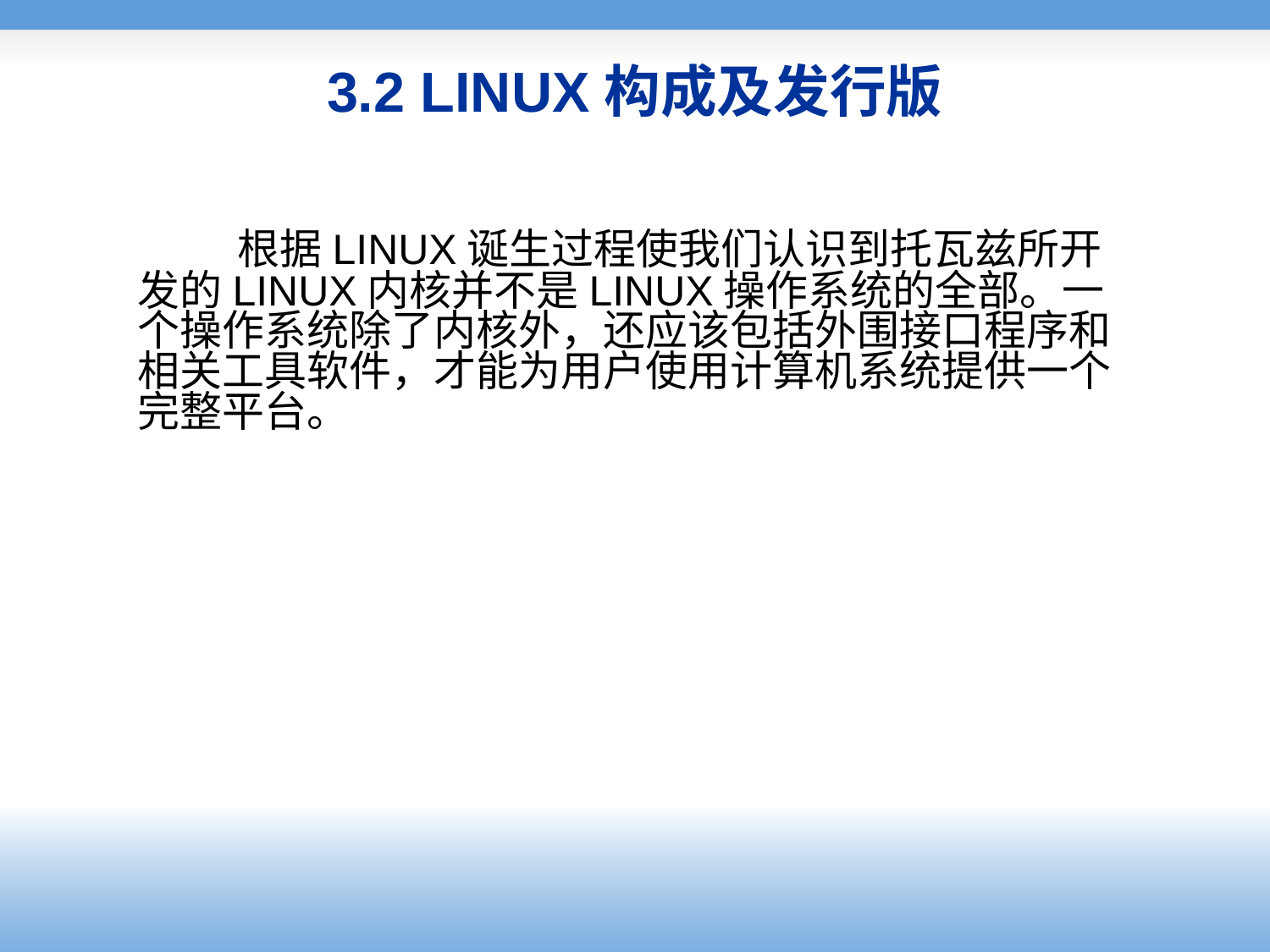

# 3.2 LINUX构成及发行版
根据LINUX诞生过程使我们认识到托瓦兹所开发的LINUX内核并不是LINUX操作系统的全部。一个操作系统除了内核外，还应该包括外围接口程序和相关工具软件，才能为用户使用计算机系统提供一个完整平台。